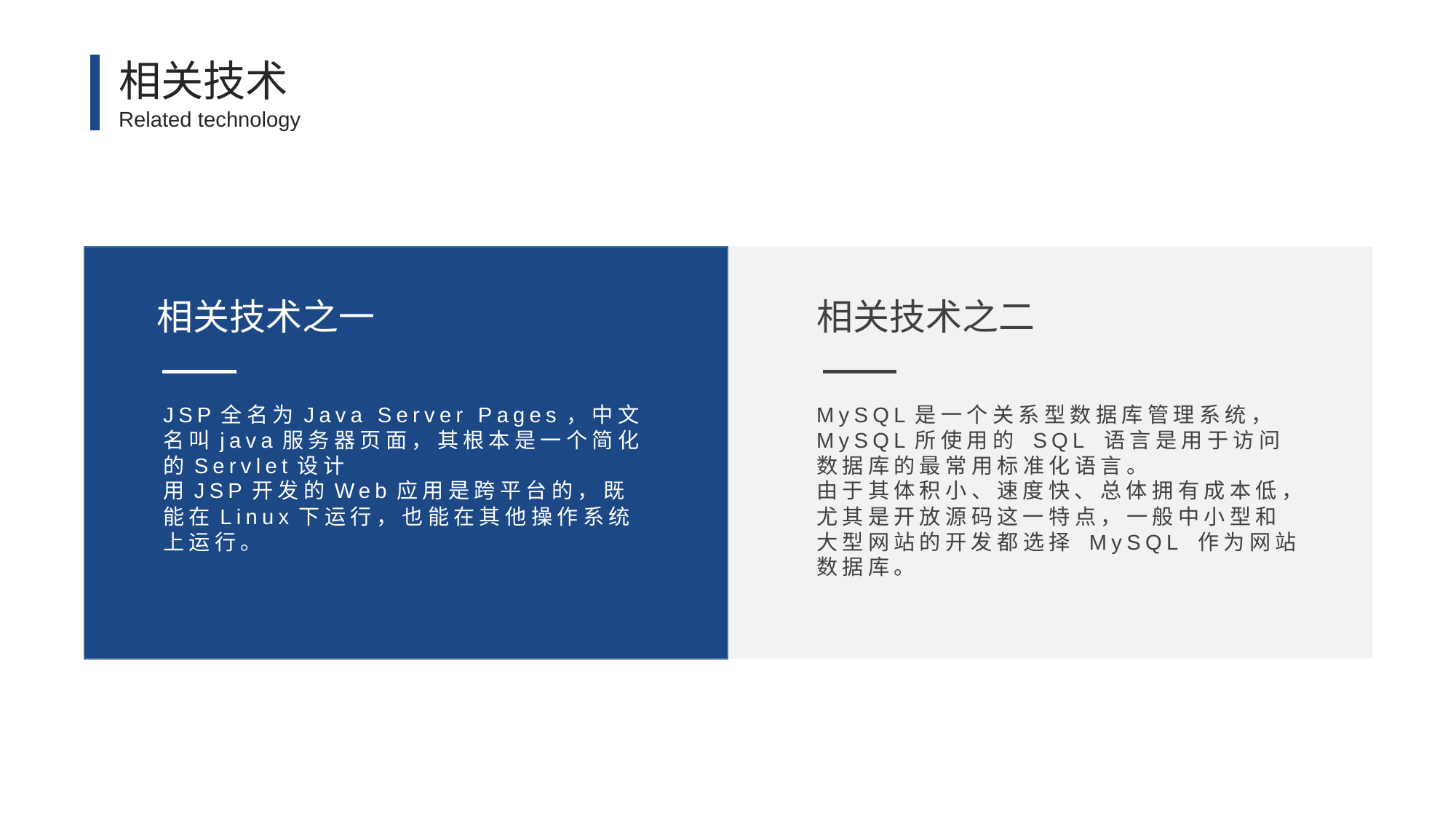

相关技术
Related technology

相关技术之一
相关技术之二
JSP全名为Java Server Pages，中文名叫java服务器页面，其根本是一个简化的Servlet设计
用JSP开发的Web应用是跨平台的，既能在Linux下运行，也能在其他操作系统上运行。

MySQL是一个关系型数据库管理系统，MySQL所使用的 SQL 语言是用于访问数据库的最常用标准化语言。
由于其体积小、速度快、总体拥有成本低，尤其是开放源码这一特点，一般中小型和大型网站的开发都选择 MySQL 作为网站数据库。